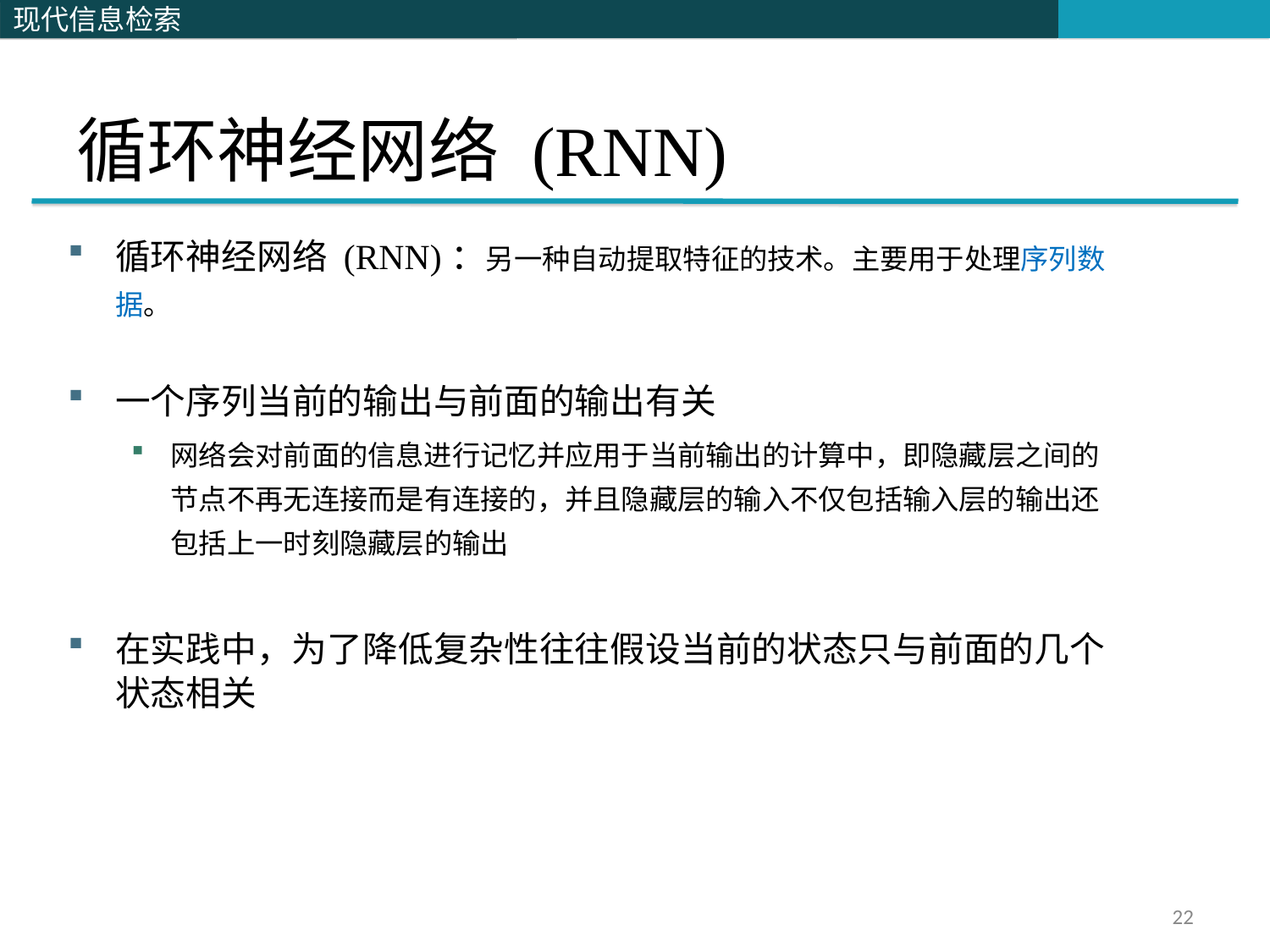

# 循环神经网络 (RNN)
循环神经网络 (RNN)：另一种自动提取特征的技术。主要用于处理序列数据。

一个序列当前的输出与前面的输出有关
网络会对前面的信息进行记忆并应用于当前输出的计算中，即隐藏层之间的节点不再无连接而是有连接的，并且隐藏层的输入不仅包括输入层的输出还包括上一时刻隐藏层的输出

在实践中，为了降低复杂性往往假设当前的状态只与前面的几个状态相关

22